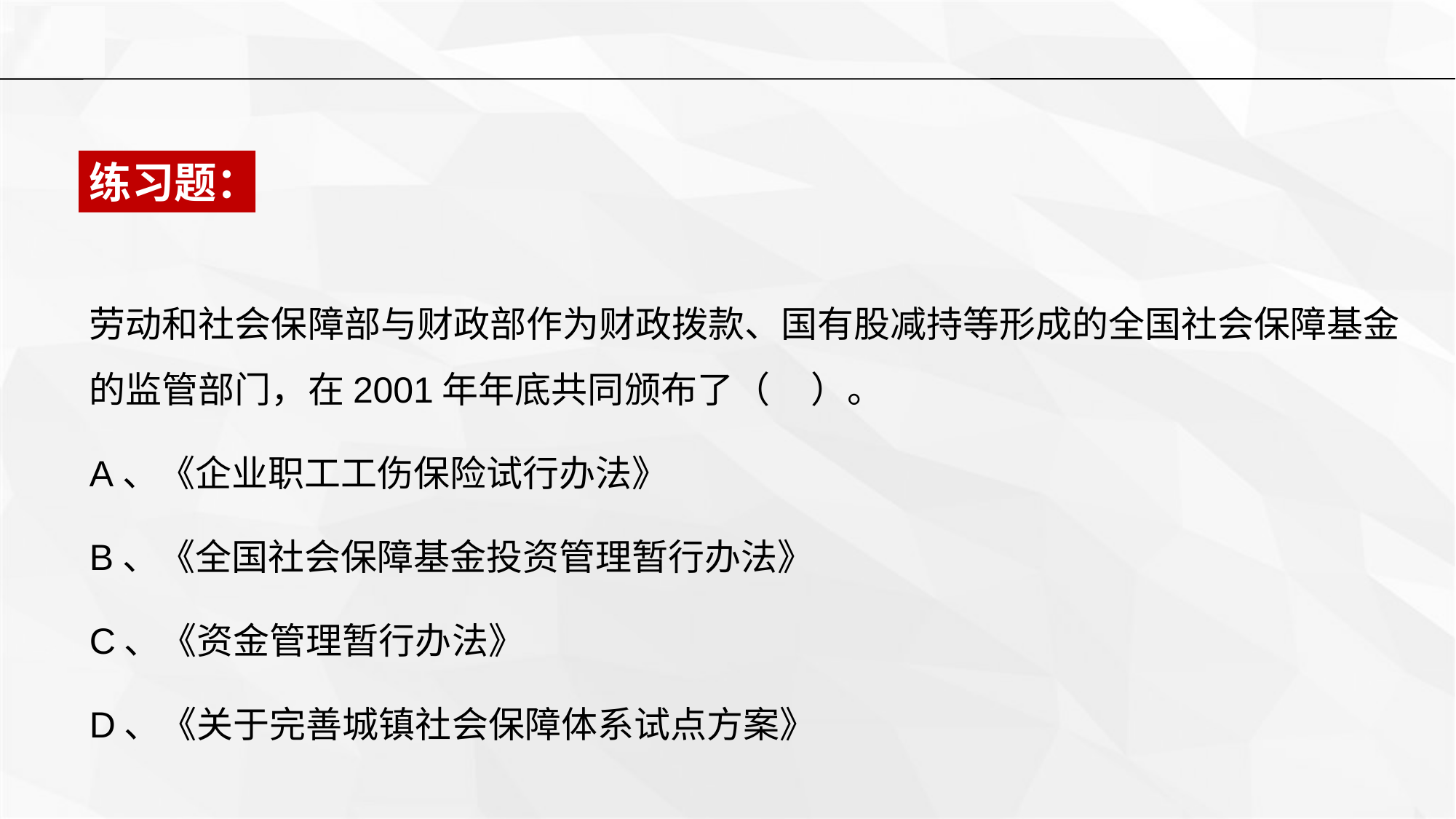

练习题：
劳动和社会保障部与财政部作为财政拨款、国有股减持等形成的全国社会保障基金的监管部门，在2001年年底共同颁布了（     ）。
A、《企业职工工伤保险试行办法》
B、《全国社会保障基金投资管理暂行办法》
C、《资金管理暂行办法》
D、《关于完善城镇社会保障体系试点方案》